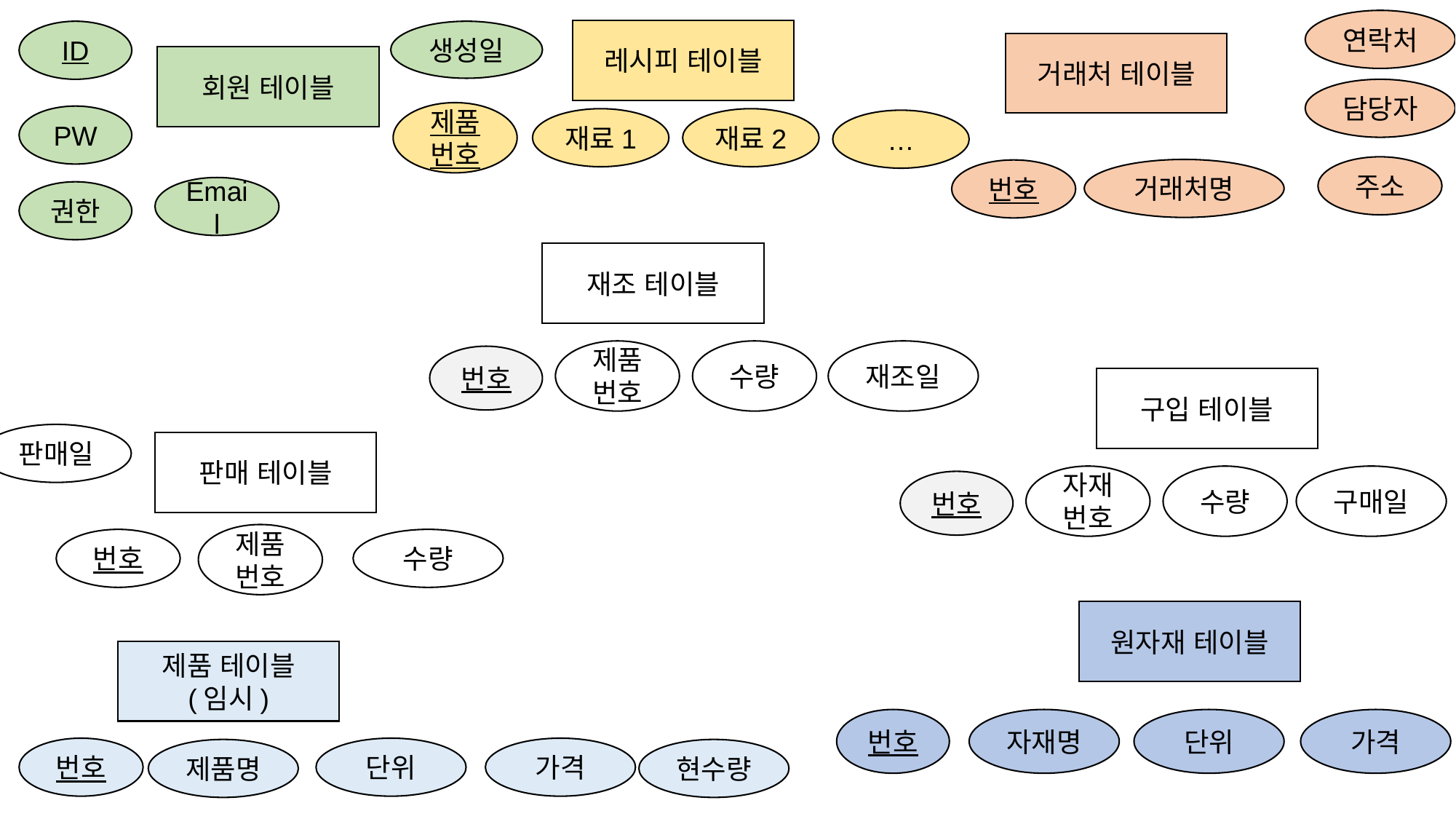

연락처
레시피 테이블
ID
생성일
거래처 테이블
회원 테이블
담당자
제품
번호
PW
재료1
재료2
…
주소
거래처명
번호
Email
권한
재조 테이블
제품번호
수량
재조일
번호
구입 테이블
판매일
판매 테이블
자재번호
수량
구매일
번호
제품
번호
수량
번호
원자재 테이블
제품 테이블
(임시)
번호
자재명
단위
가격
가격
단위
번호
제품명
현수량